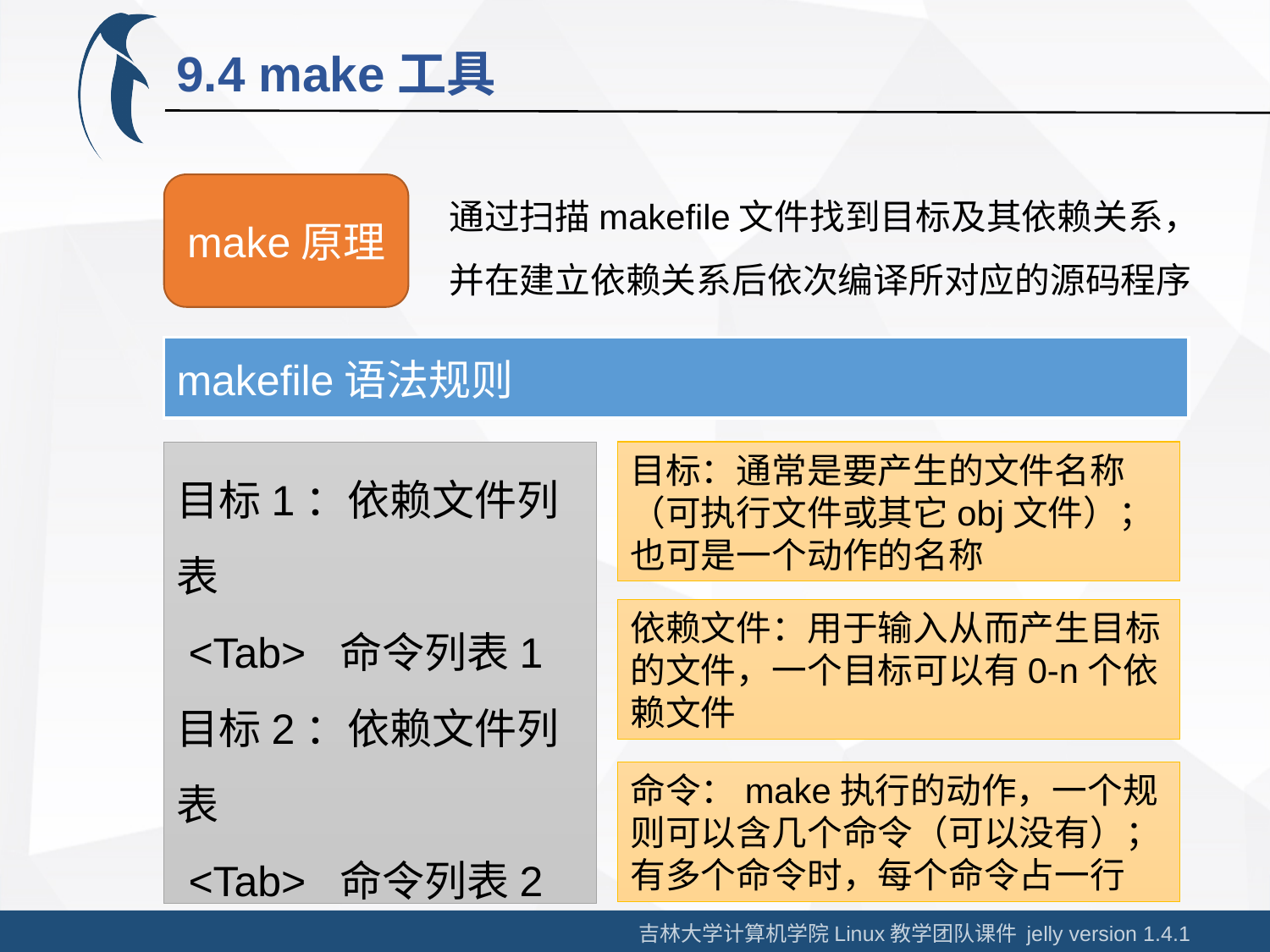

9.4 make工具
通过扫描makefile文件找到目标及其依赖关系，并在建立依赖关系后依次编译所对应的源码程序
make原理
makefile语法规则
目标：通常是要产生的文件名称（可执行文件或其它obj文件）；也可是一个动作的名称
目标1：依赖文件列表
 <Tab>  命令列表1
目标2：依赖文件列表
 <Tab>  命令列表2
...

依赖文件：用于输入从而产生目标的文件，一个目标可以有0-n个依赖文件
命令：make执行的动作，一个规则可以含几个命令（可以没有）；有多个命令时，每个命令占一行